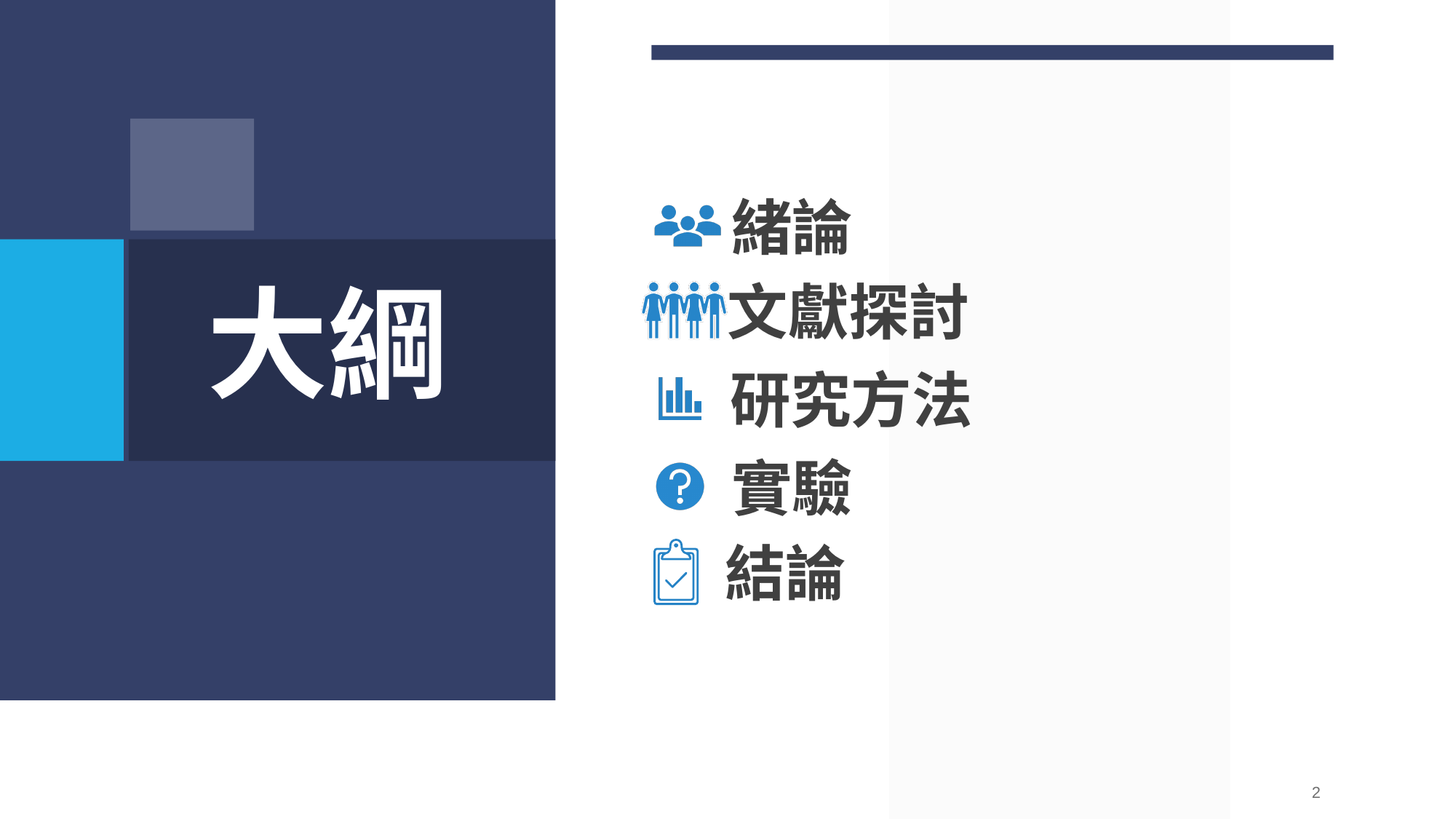

緒論

# 大綱
文獻探討

研究方法

實驗

結論

2